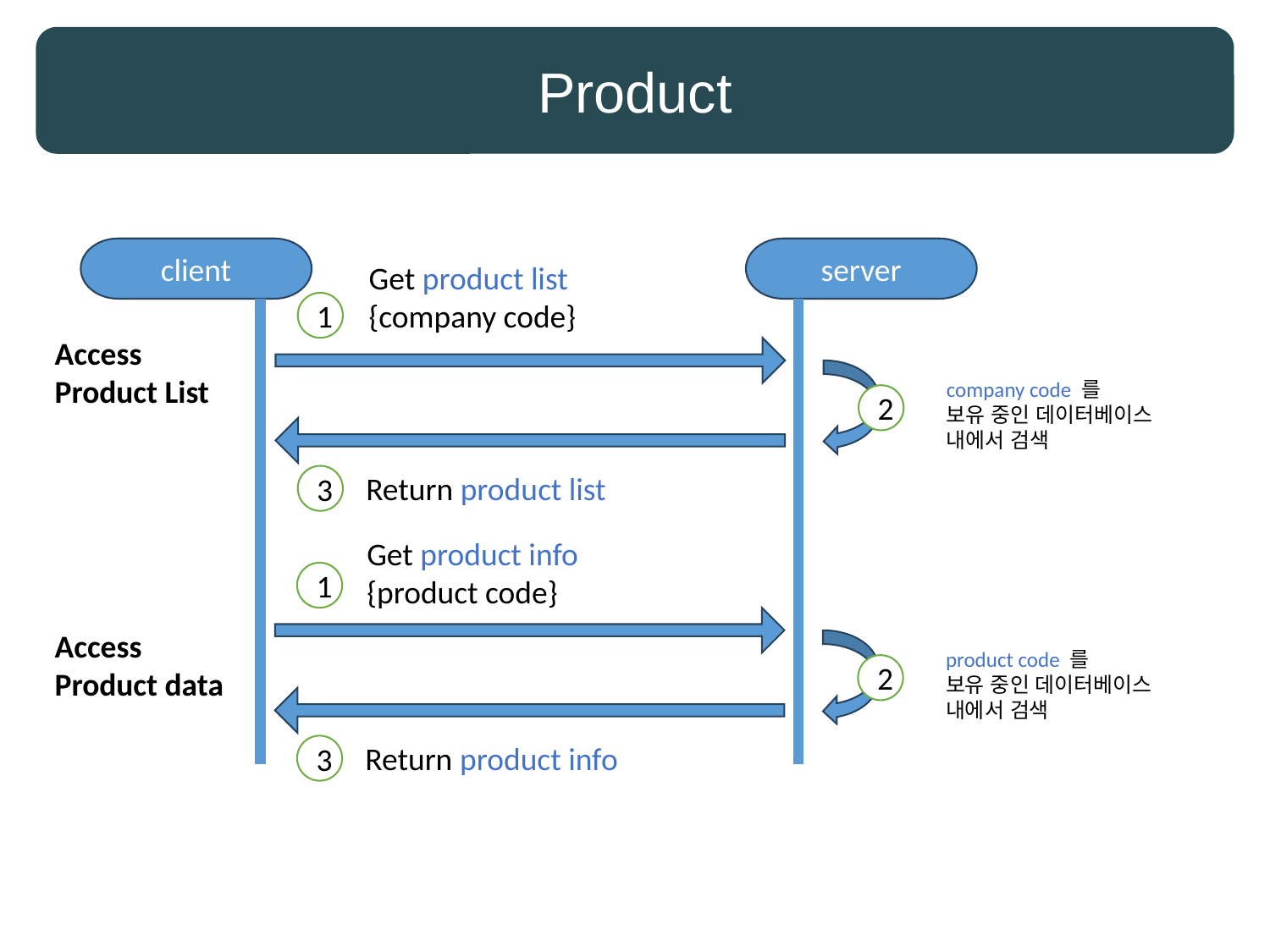

Product
client
server
Get product list
{company code}
1
Access
Product List

company code 를
보유 중인 데이터베이스
내에서 검색
2

Return product list
3
Get product info
{product code}
1

Access
Product data

product code 를
보유 중인 데이터베이스
내에서 검색
2

Return product info
3